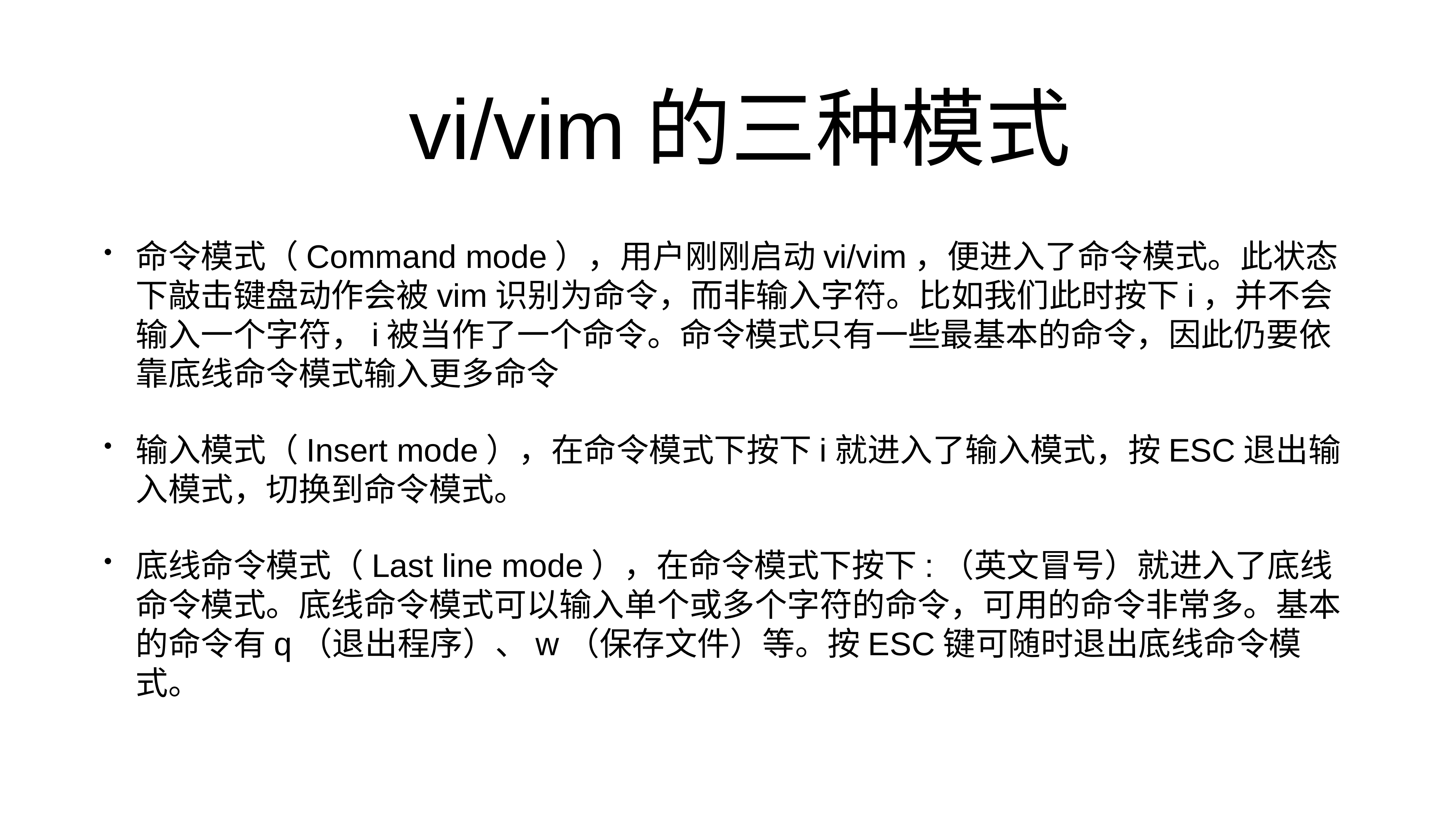

# vi/vim的三种模式
命令模式（Command mode），用户刚刚启动vi/vim，便进入了命令模式。此状态下敲击键盘动作会被vim识别为命令，而非输入字符。比如我们此时按下i，并不会输入一个字符，i被当作了一个命令。命令模式只有一些最基本的命令，因此仍要依靠底线命令模式输入更多命令
输入模式（Insert mode），在命令模式下按下i就进入了输入模式，按ESC退出输入模式，切换到命令模式。
底线命令模式（Last line mode），在命令模式下按下:（英文冒号）就进入了底线命令模式。底线命令模式可以输入单个或多个字符的命令，可用的命令非常多。基本的命令有q（退出程序）、w（保存文件）等。按ESC键可随时退出底线命令模式。